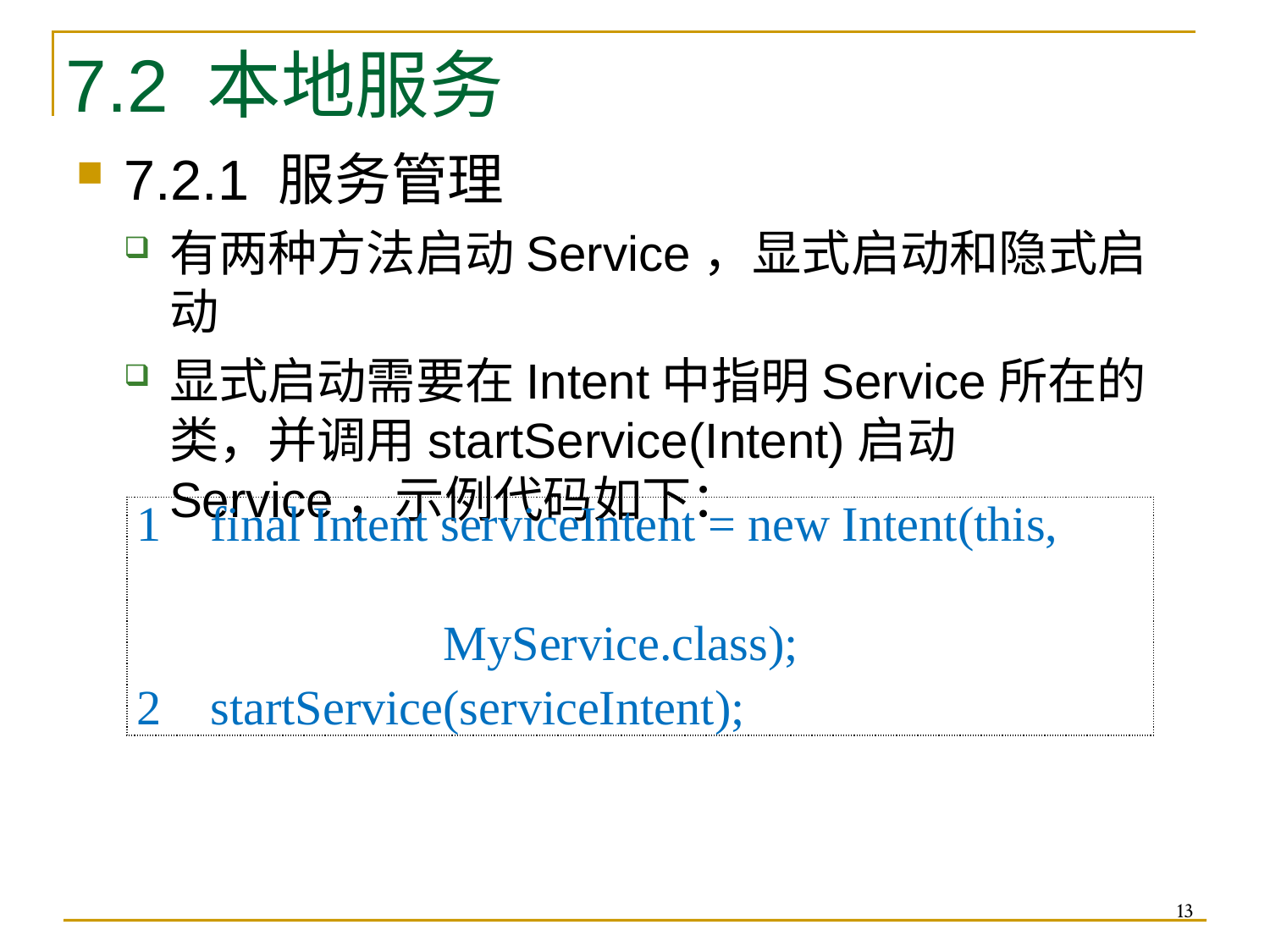

7.2 本地服务
7.2.1 服务管理
有两种方法启动Service，显式启动和隐式启动
显式启动需要在Intent中指明Service所在的类，并调用startService(Intent)启动Service，示例代码如下：
| 1 final Intent serviceIntent = new Intent(this, MyService.class); 2 startService(serviceIntent); |
| --- |
13